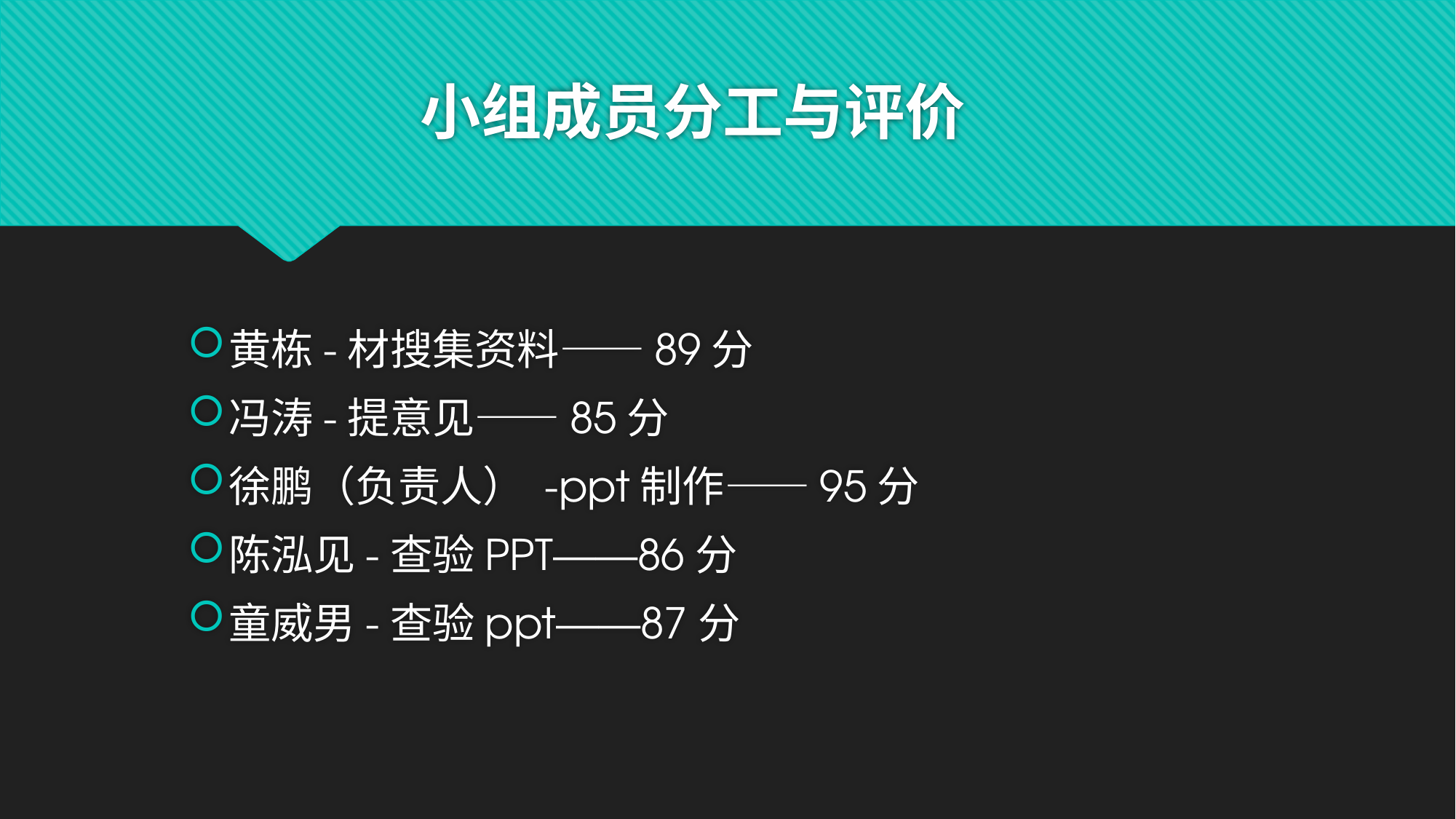

# 小组成员分工与评价
黄栋-材搜集资料——89分
冯涛-提意见——85分
徐鹏（负责人） -ppt制作——95分
陈泓见-查验PPT——86分
童威男-查验ppt——87分